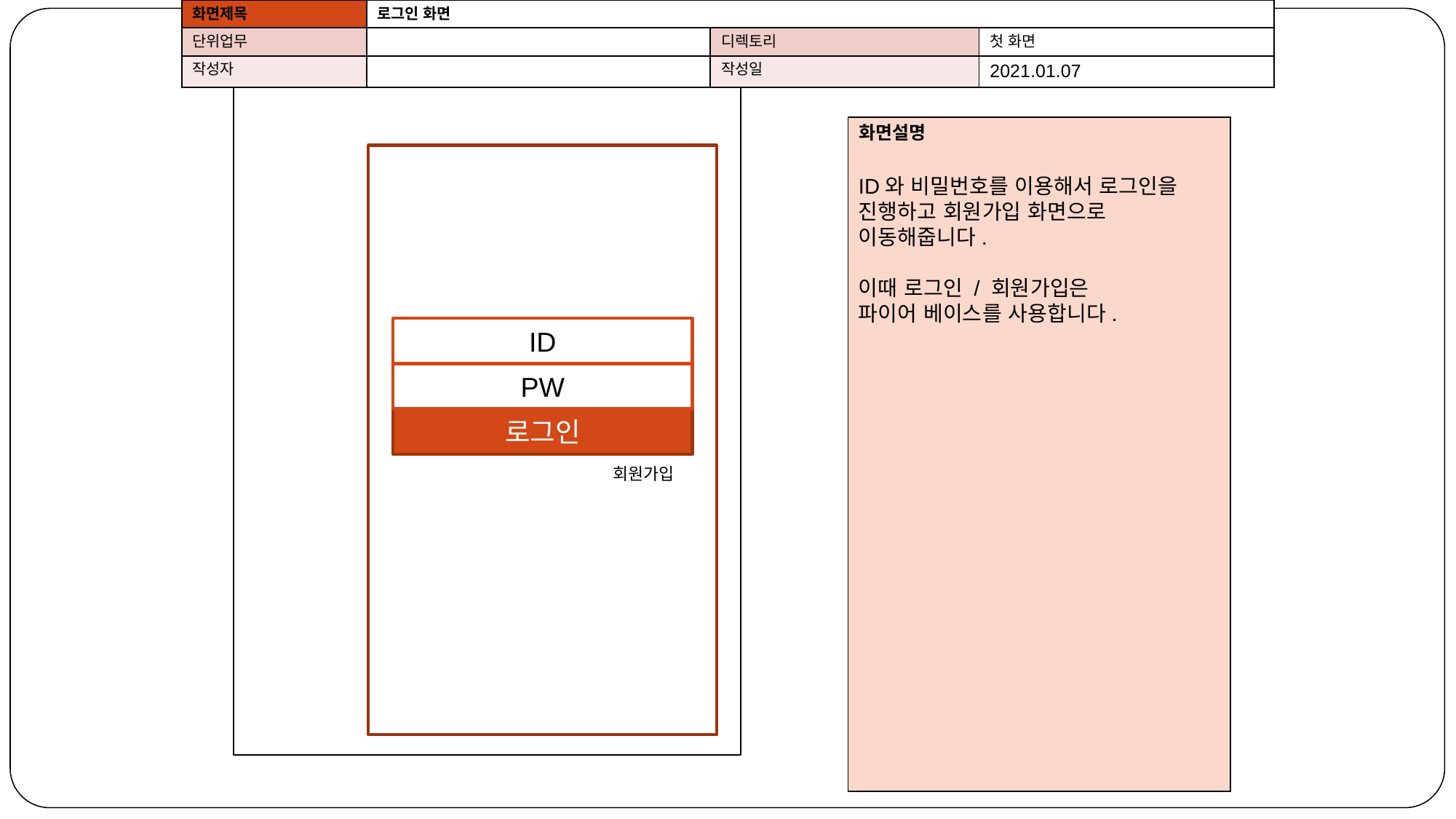

| 화면제목 | 로그인 화면 |  |  |
| --- | --- | --- | --- |
| 단위업무 |  | 디렉토리 | 첫 화면 |
| 작성자 |  | 작성일 | 2021.01.07 |

| 화면설명 |
| --- |

ID와 비밀번호를 이용해서 로그인을
진행하고 회원가입 화면으로 이동해줍니다.

이때 로그인 / 회원가입은
파이어 베이스를 사용합니다.
ID
PW
로그인
회원가입